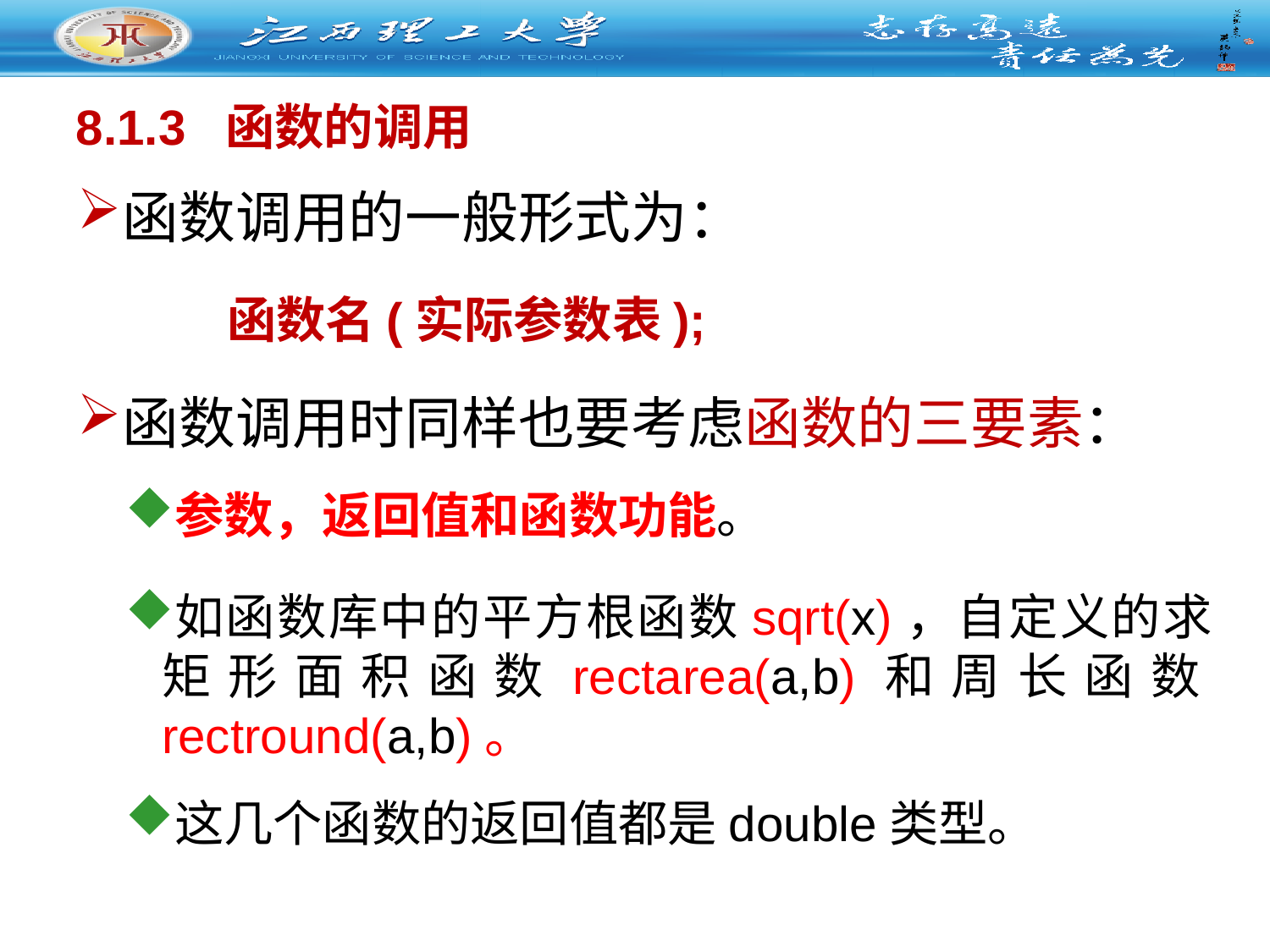

8.1.3  函数的调用
函数调用的一般形式为：
        函数名(实际参数表);
函数调用时同样也要考虑函数的三要素：
参数，返回值和函数功能。
如函数库中的平方根函数sqrt(x)，自定义的求矩形面积函数rectarea(a,b)和周长函数rectround(a,b)。
这几个函数的返回值都是double类型。